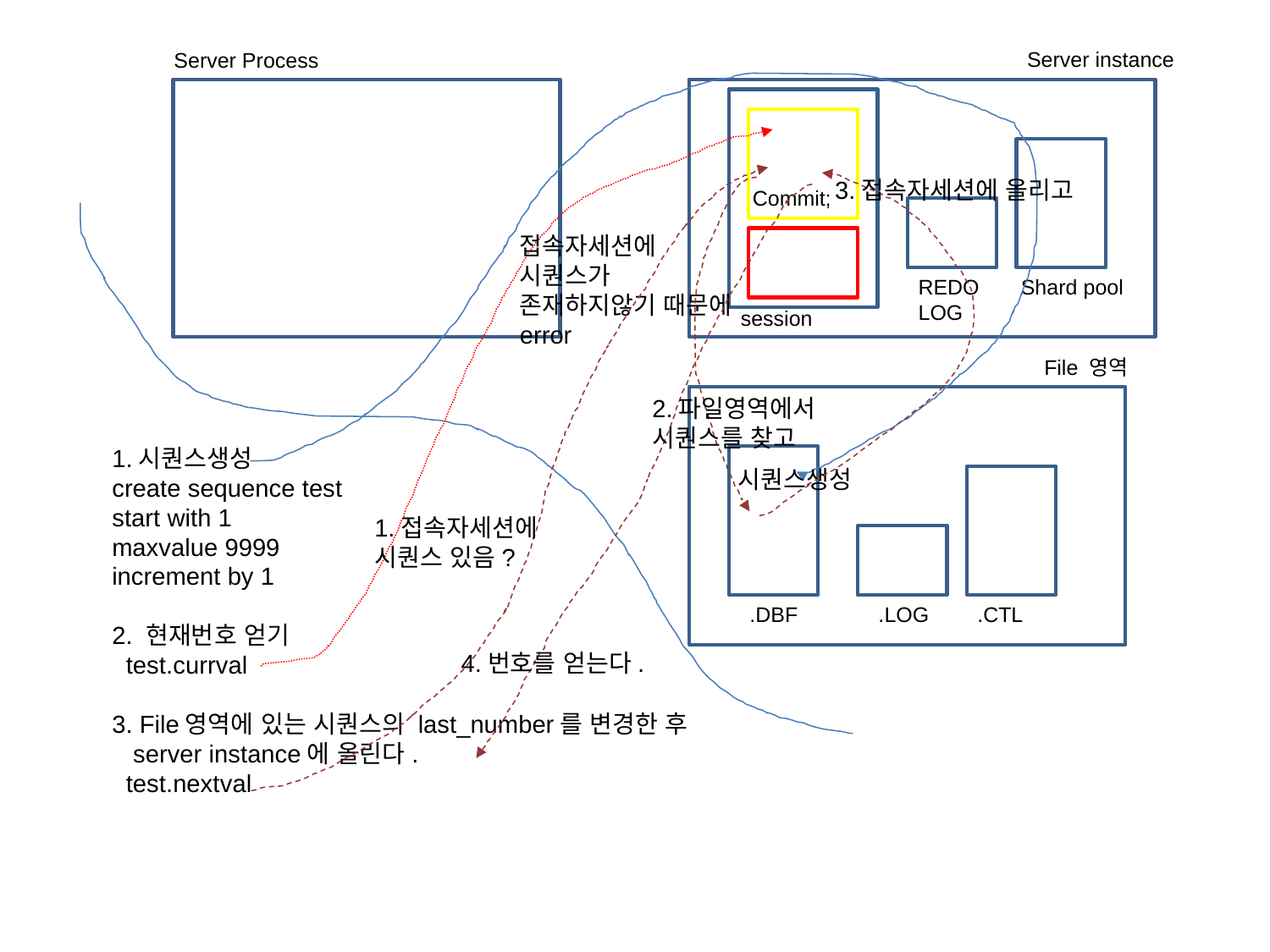

Server instance
Server Process

3.접속자세션에 올리고

Commit;

접속자세션에
시퀀스가
존재하지않기 때문에
error

REDO
LOG
Shard pool
session
File 영역
2.파일영역에서
시퀀스를 찾고

1.시퀀스생성
create sequence test
start with 1
maxvalue 9999
increment by 1

2. 현재번호 얻기
  test.currval

3. File영역에 있는 시퀀스의 last_number를 변경한 후
   server instance에 올린다.
  test.nextval

시퀀스생성

1.접속자세션에
시퀀스 있음?

.DBF
.LOG
.CTL
4.번호를 얻는다.